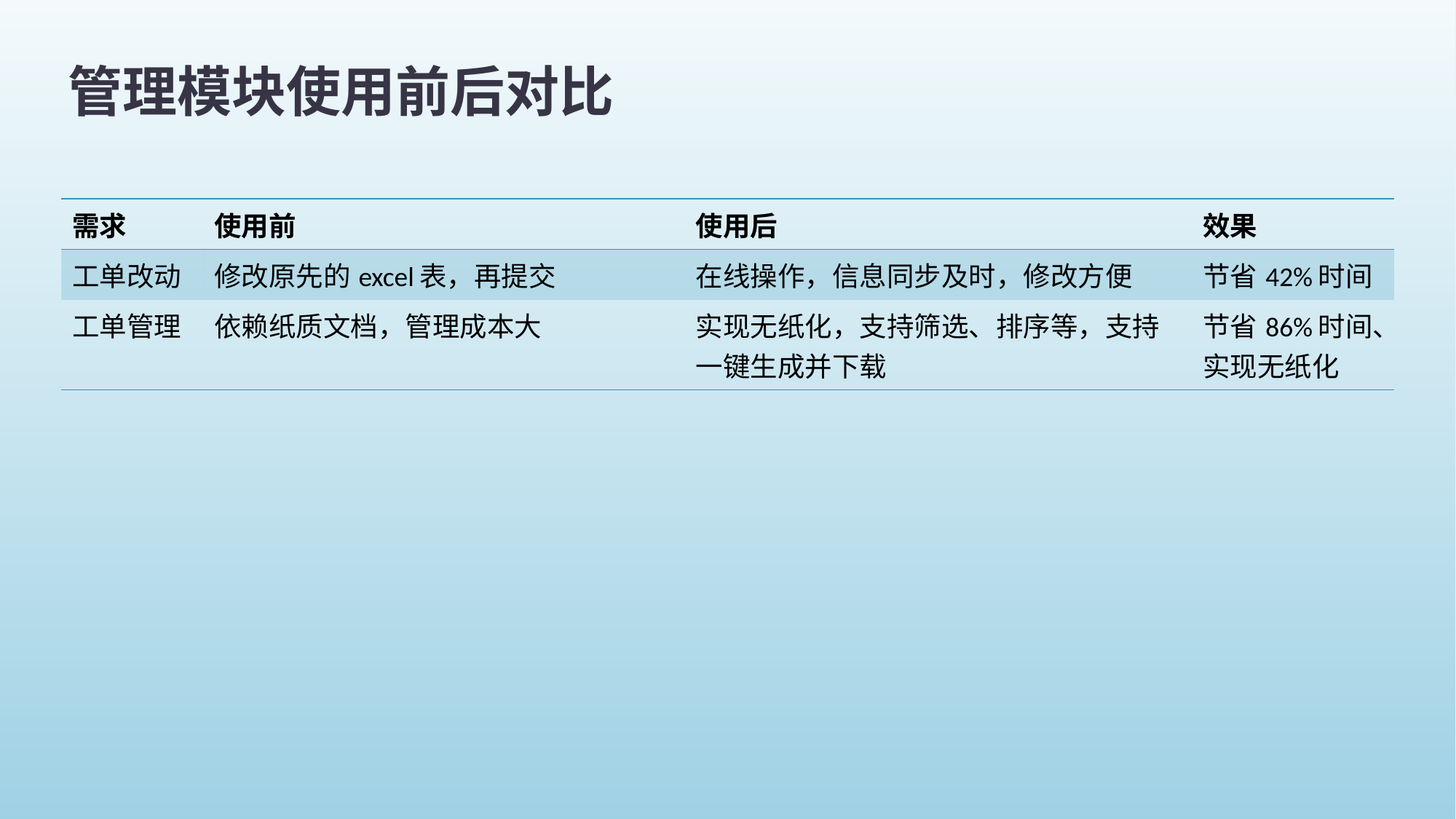

# 管理模块使用前后对比
| 需求 | 使用前 | 使用后 | 效果 |
| --- | --- | --- | --- |
| 工单改动 | 修改原先的excel表，再提交 | 在线操作，信息同步及时，修改方便 | 节省42%时间 |
| 工单管理 | 依赖纸质文档，管理成本大 | 实现无纸化，支持筛选、排序等，支持一键生成并下载 | 节省86%时间、实现无纸化 |